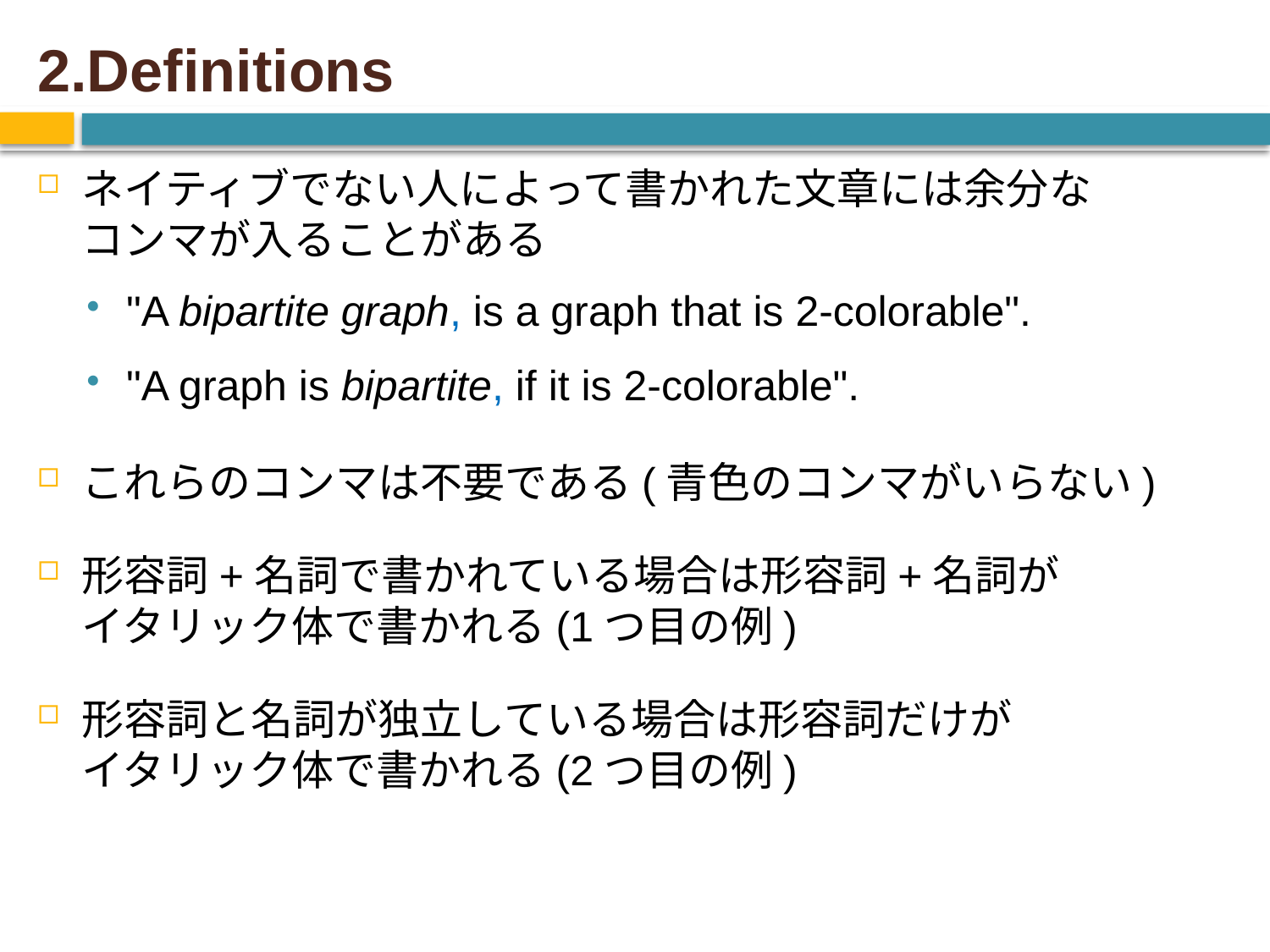

# 2.Definitions
ネイティブでない人によって書かれた文章には余分な
コンマが入ることがある
"A bipartite graph, is a graph that is 2-colorable".
"A graph is bipartite, if it is 2-colorable".
これらのコンマは不要である(青色のコンマがいらない)
形容詞+名詞で書かれている場合は形容詞+名詞が
イタリック体で書かれる(1つ目の例)
形容詞と名詞が独立している場合は形容詞だけが
イタリック体で書かれる(2つ目の例)